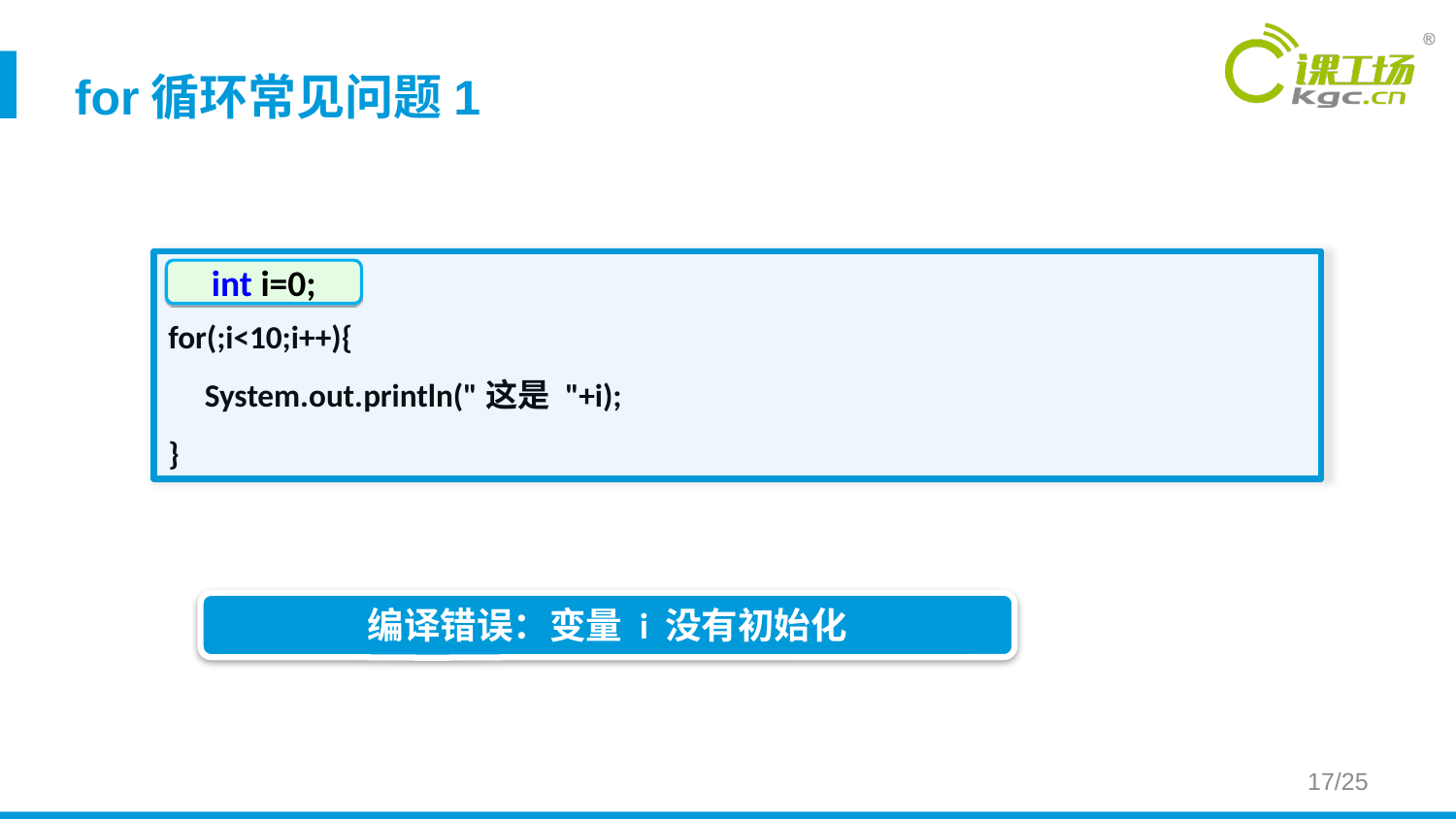

for循环常见问题1

for(;i<10;i++){
     System.out.println("这是 "+i);
}
int i=0;
编译错误：变量 i 没有初始化
17/25